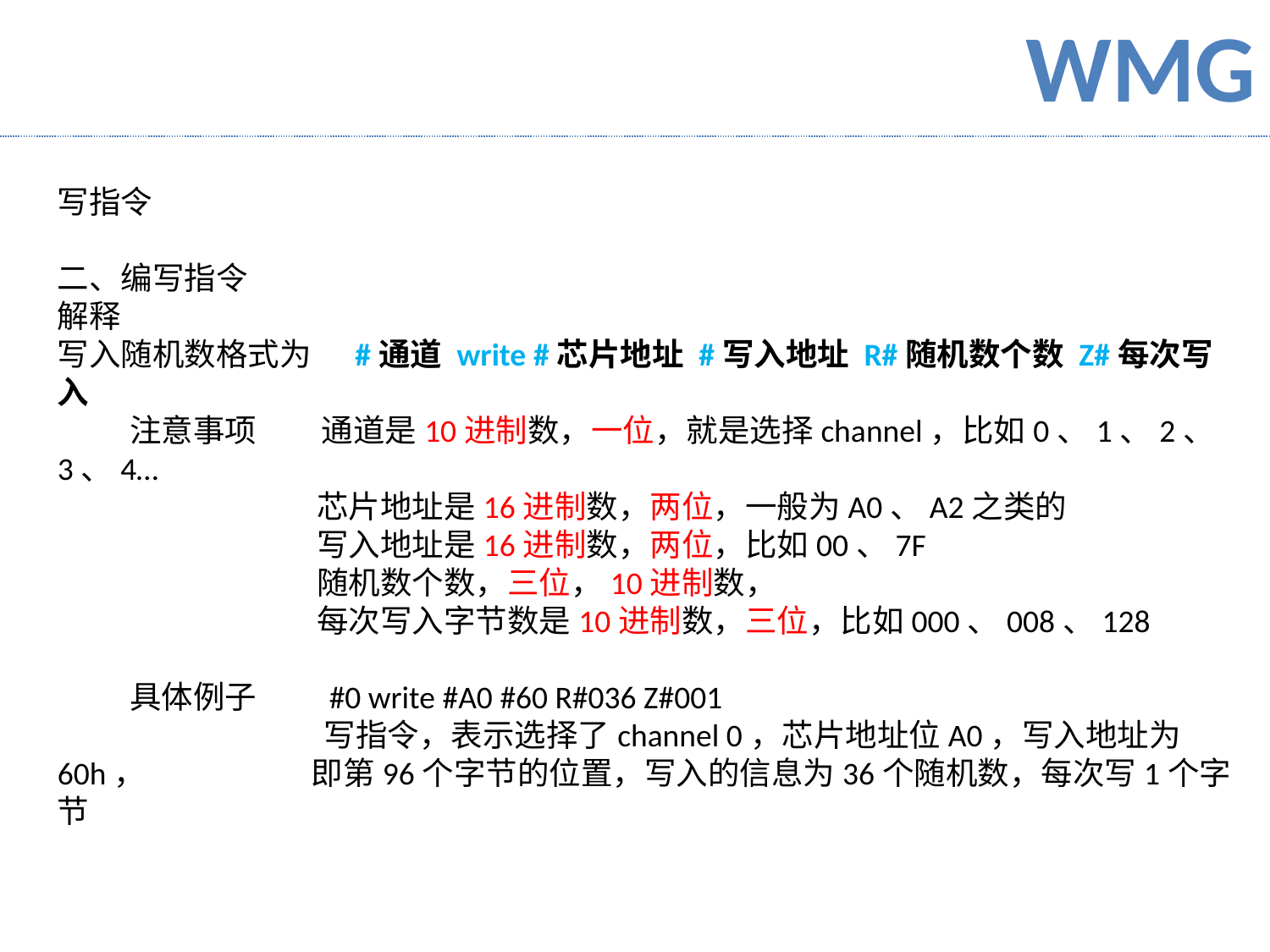

写指令

二、编写指令
解释
写入随机数格式为     #通道 write #芯片地址 #写入地址 R#随机数个数 Z#每次写入
         注意事项         通道是10进制数，一位，就是选择channel，比如0、1、2、3、4…
                                   芯片地址是16进制数，两位，一般为A0、A2之类的
                                   写入地址是16进制数，两位，比如00、7F
                                   随机数个数，三位，10进制数，
                                   每次写入字节数是10进制数，三位，比如000、008、128
         具体例子         #0 write #A0 #60 R#036 Z#001
                                    写指令，表示选择了channel 0，芯片地址位A0，写入地址为60h，		即第96个字节的位置，写入的信息为36个随机数，每次写1个字节